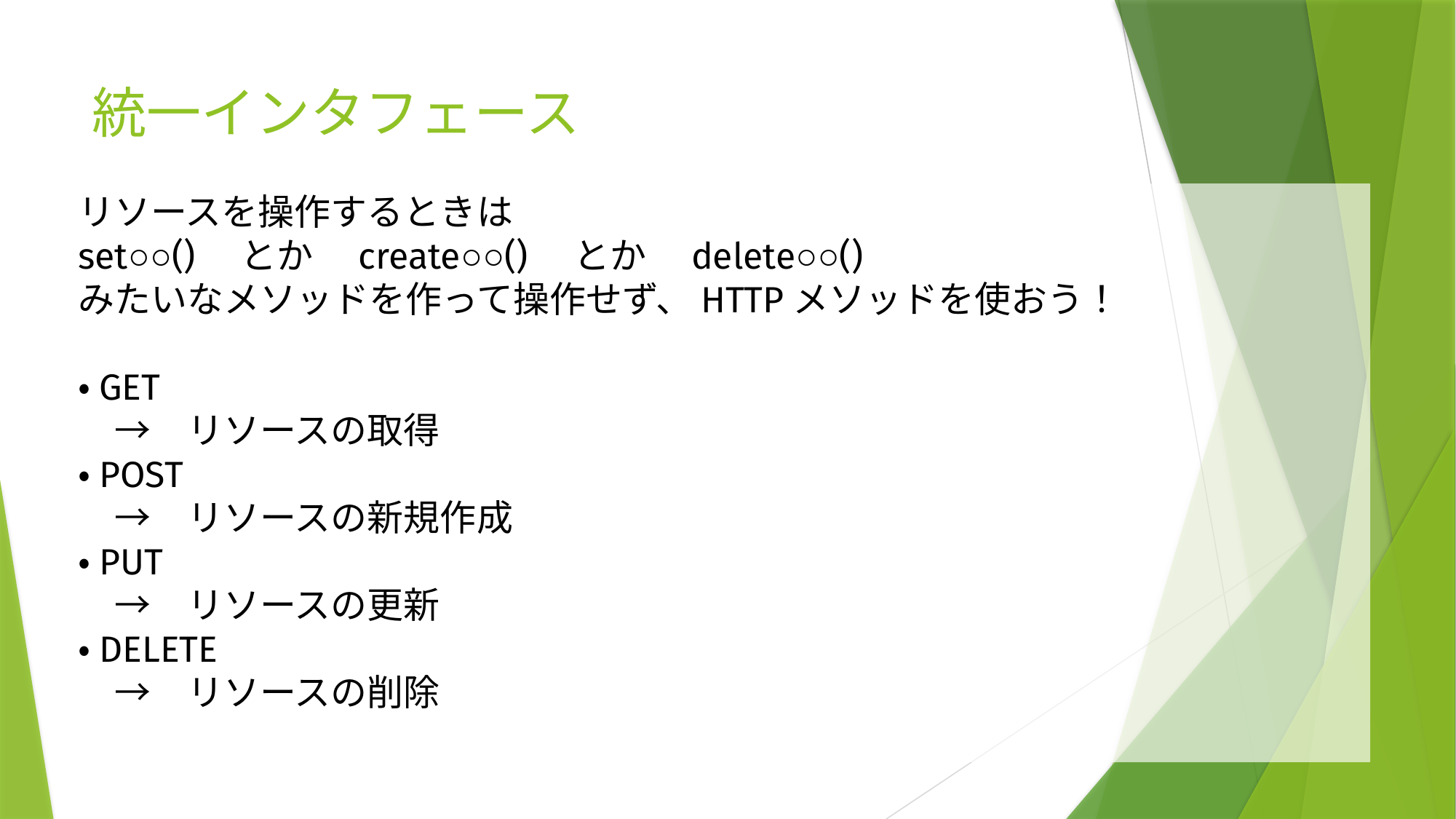

# 統一インタフェース
リソースを操作するときは
set○○()　とか　create○○()　とか　delete○○()
みたいなメソッドを作って操作せず、HTTPメソッドを使おう！

・GET
　→　リソースの取得
・POST
　→　リソースの新規作成
・PUT
　→　リソースの更新
・DELETE
　→　リソースの削除